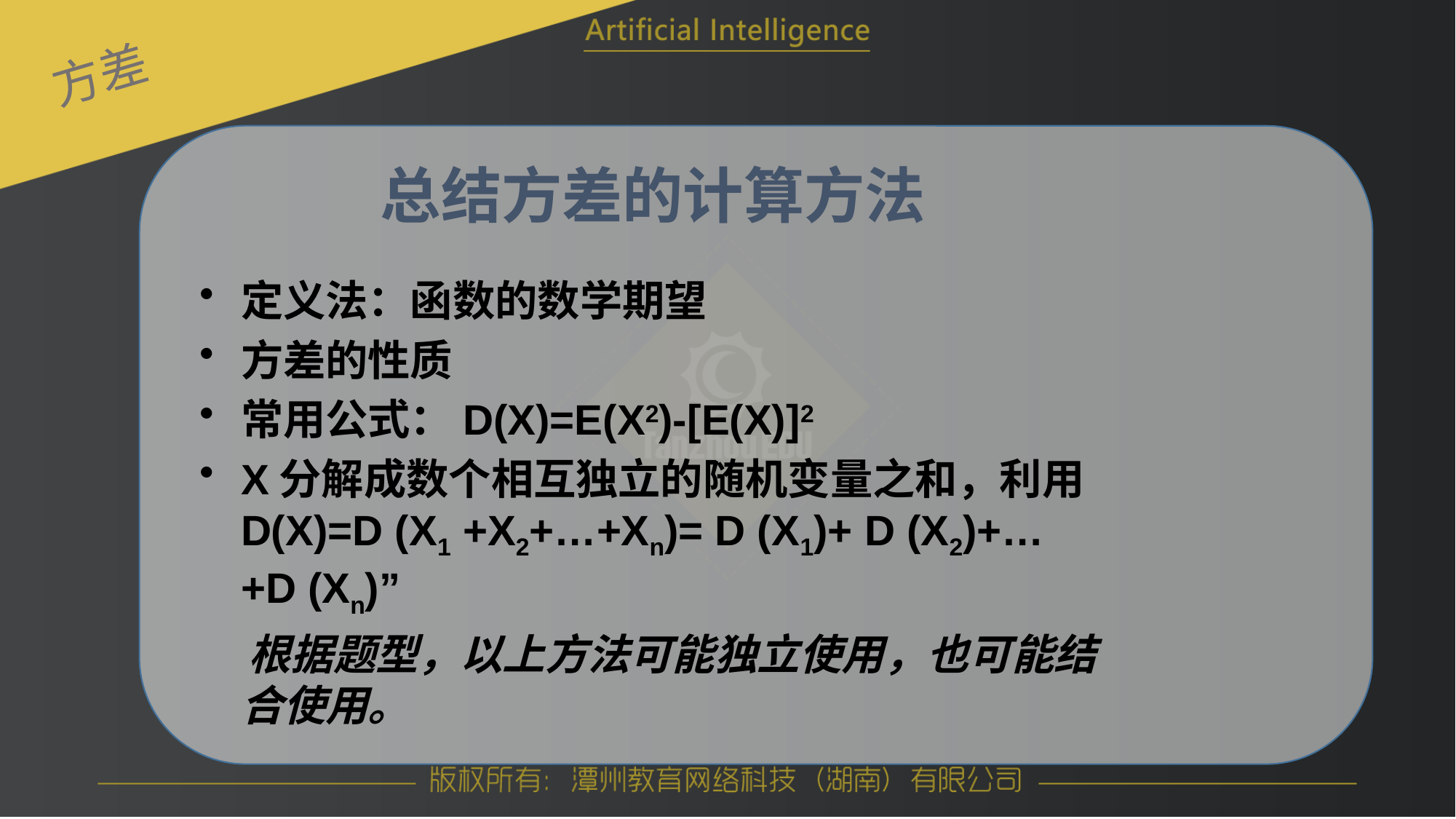

方差

总结方差的计算方法
定义法：函数的数学期望
方差的性质
常用公式：D(X)=E(X2)-[E(X)]2
X分解成数个相互独立的随机变量之和，利用D(X)=D (X1 +X2+…+Xn)= D (X1)+ D (X2)+… +D (Xn)”
    根据题型，以上方法可能独立使用，也可能结合使用。